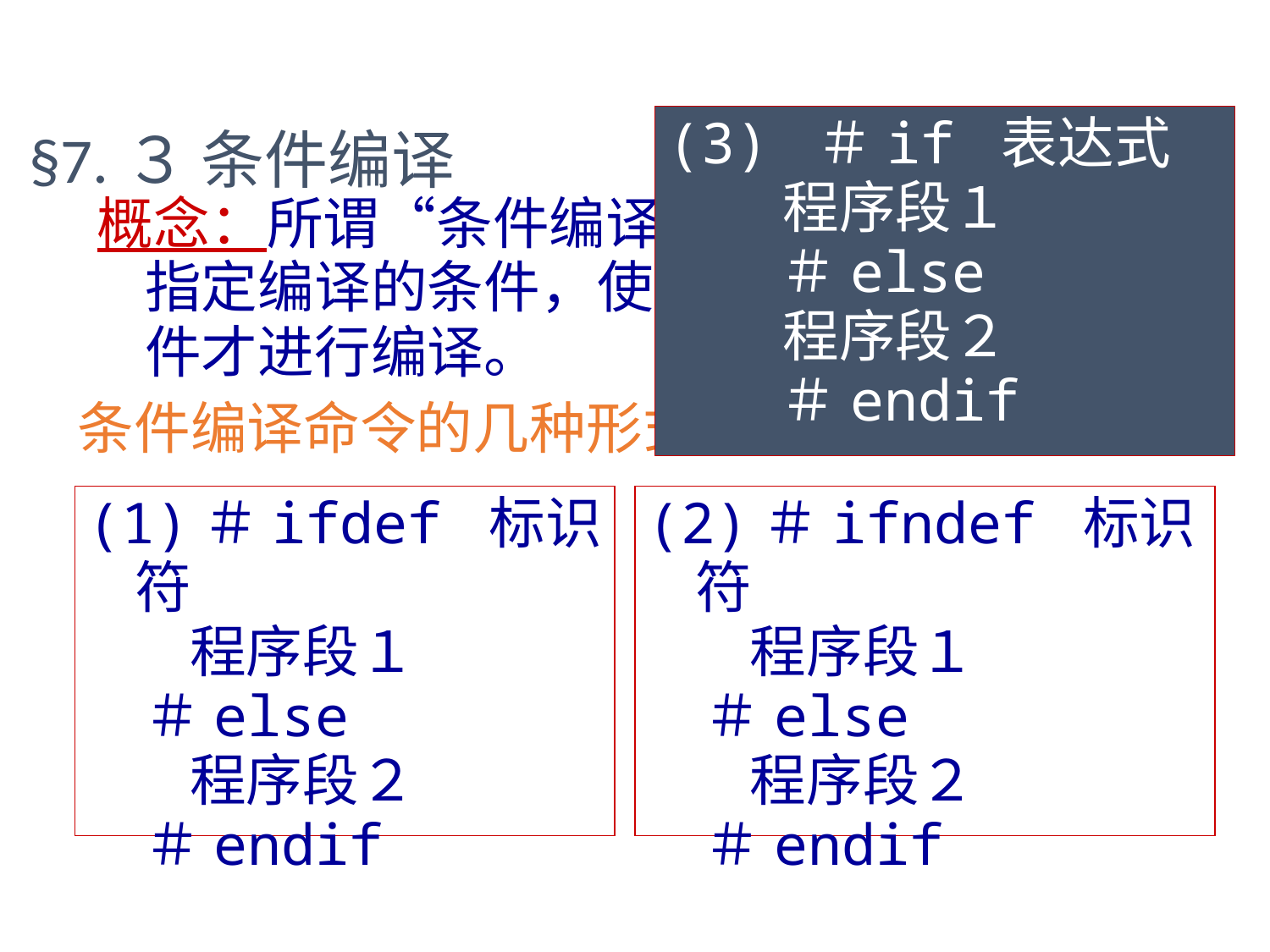

(3) ＃if 表达式
        程序段１
　　＃else
        程序段２
　　＃endif
# §7.３ 条件编译
概念：所谓“条件编译”，是对部分内容指定编译的条件，使其只在满足一定条件才进行编译。
条件编译命令的几种形式：
(1)＃ifdef 标识符
       程序段１
　＃else
       程序段２
　＃endif
(2)＃ifndef 标识符
       程序段１
　＃else
       程序段２
　＃endif